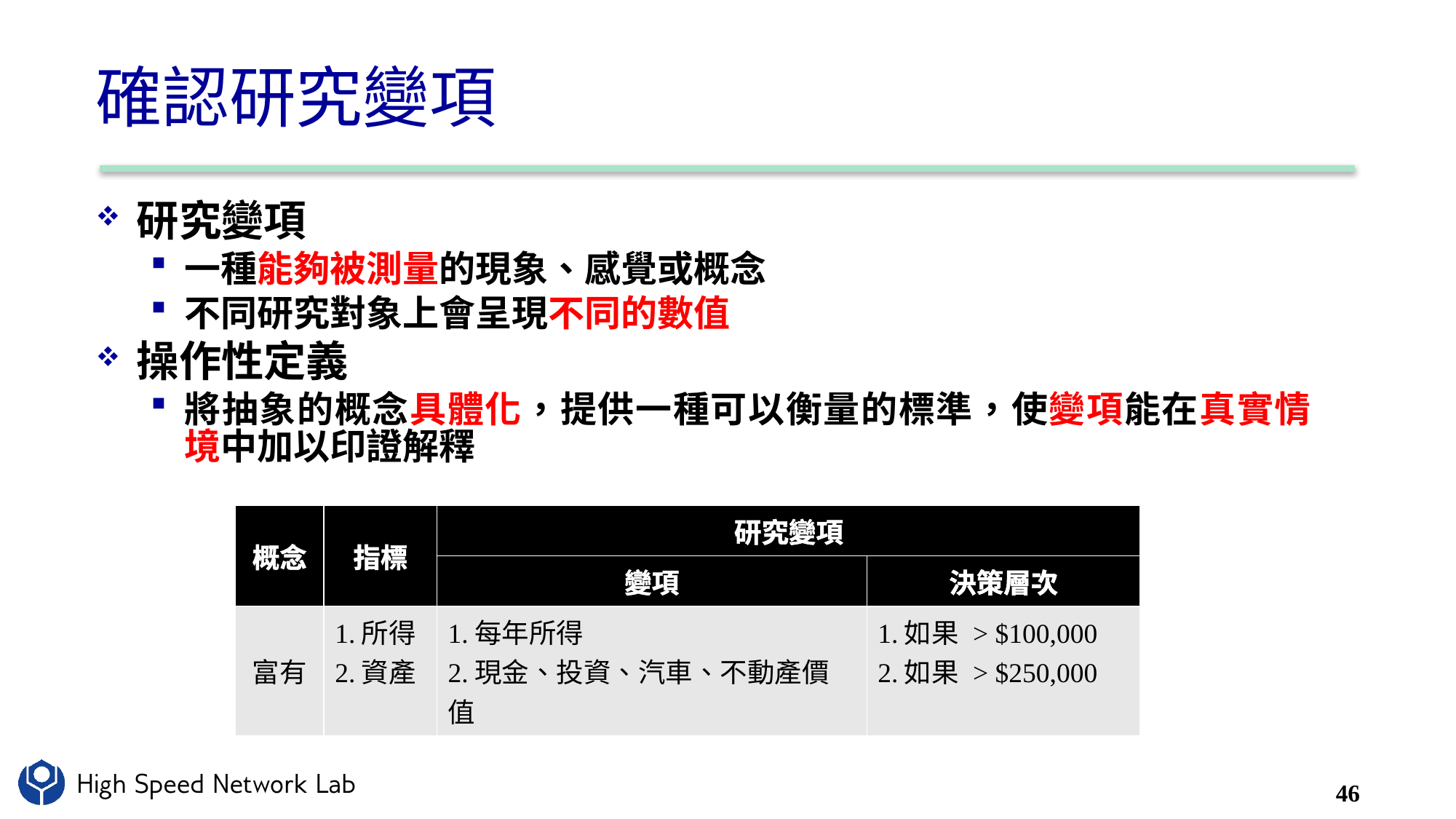

# 確認研究變項
研究變項
一種能夠被測量的現象、感覺或概念
不同研究對象上會呈現不同的數值
操作性定義
將抽象的概念具體化，提供一種可以衡量的標準，使變項能在真實情境中加以印證解釋

| 概念 | 指標 | 研究變項 |  |
| --- | --- | --- | --- |
|  |  | 變項 | 決策層次 |
| 富有 | 1.所得 2.資產 | 1.每年所得 2.現金、投資、汽車、不動產價值 | 1.如果 > $100,000 2.如果 > $250,000 |
46